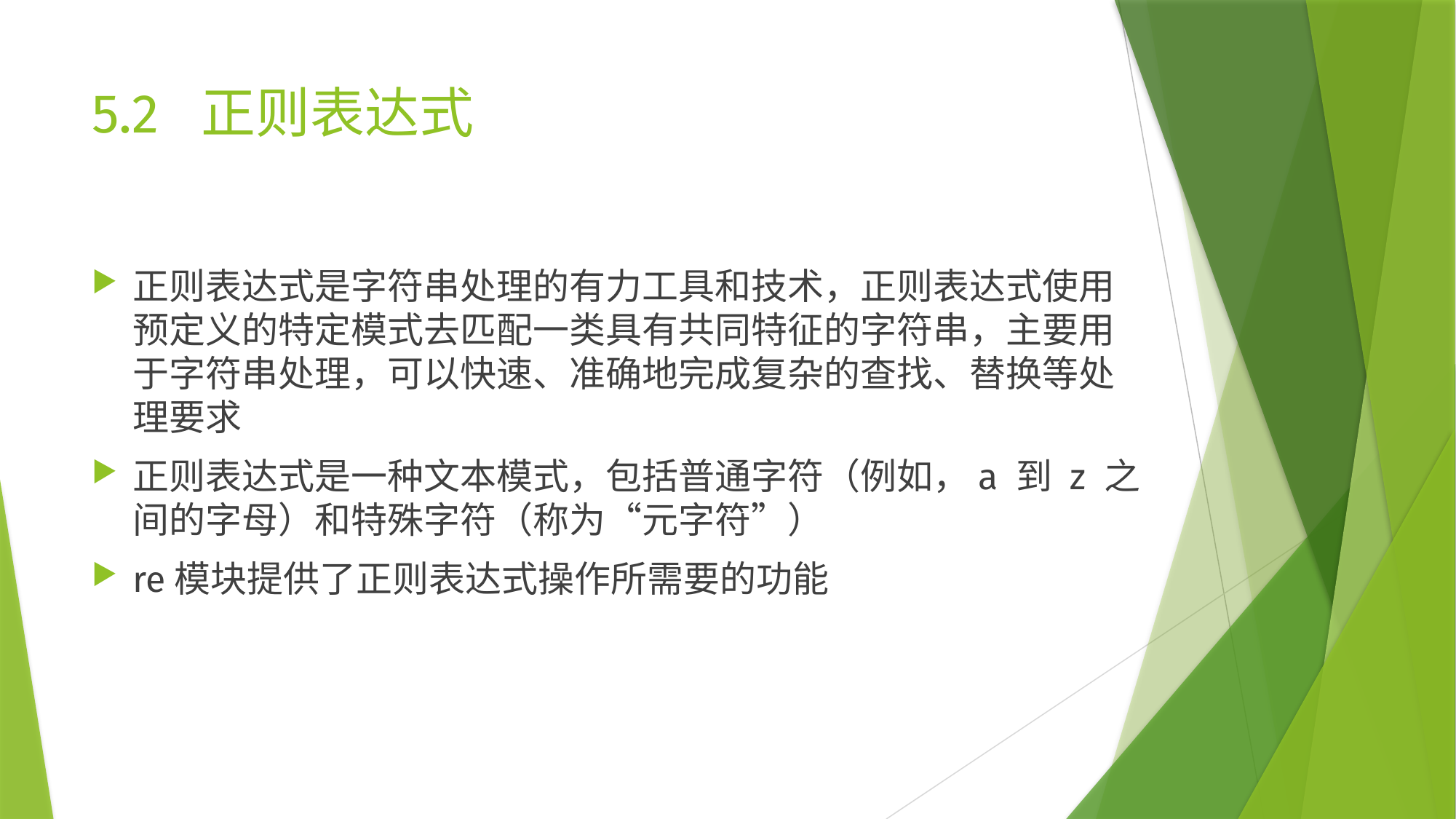

# 5.2	正则表达式
正则表达式是字符串处理的有力工具和技术，正则表达式使用预定义的特定模式去匹配一类具有共同特征的字符串，主要用于字符串处理，可以快速、准确地完成复杂的查找、替换等处理要求
正则表达式是一种文本模式，包括普通字符（例如，a 到 z 之间的字母）和特殊字符（称为“元字符”）
re模块提供了正则表达式操作所需要的功能